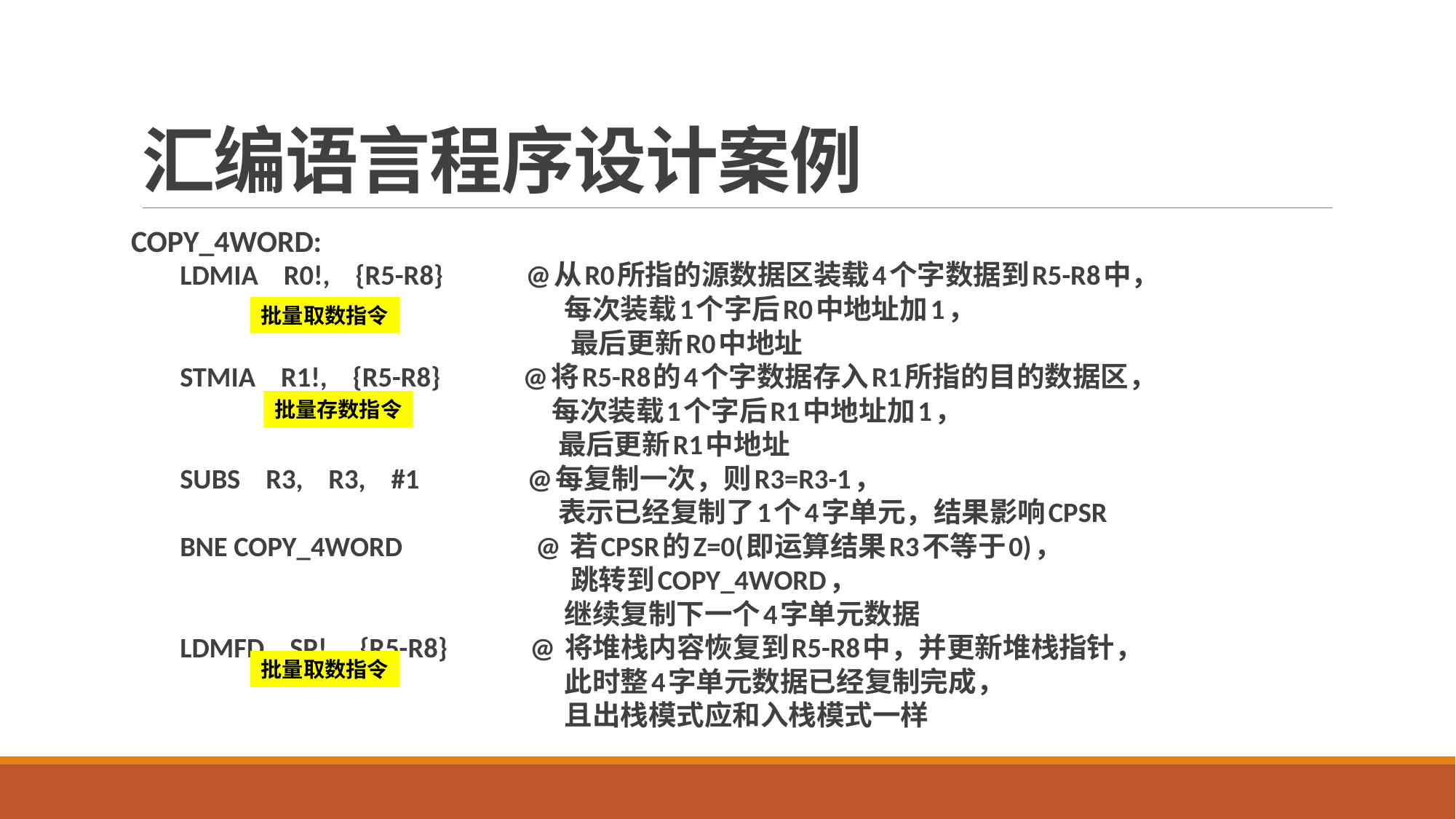

# 汇编语言程序设计案例
COPY_4WORD:
LDMIA    R0!,    {R5-R8}             @从R0所指的源数据区装载4个字数据到R5-R8中，
                                                            每次装载1个字后R0中地址加1，
                                                             最后更新R0中地址
STMIA    R1!,    {R5-R8}             @将R5-R8的4个字数据存入R1所指的目的数据区，
                                                          每次装载1个字后R1中地址加1，
                                                           最后更新R1中地址
SUBS    R3,    R3,    #1                 @每复制一次，则R3=R3-1，
                                                           表示已经复制了1个4字单元，结果影响CPSR
BNE COPY_4WORD                     @ 若CPSR的Z=0(即运算结果R3不等于0)，
                                                             跳转到COPY_4WORD，
                                                            继续复制下一个4字单元数据
LDMFD    SP!,    {R5-R8}             @ 将堆栈内容恢复到R5-R8中，并更新堆栈指针，
                                                            此时整4字单元数据已经复制完成，
                                                            且出栈模式应和入栈模式一样

批量取数指令
批量存数指令
批量取数指令